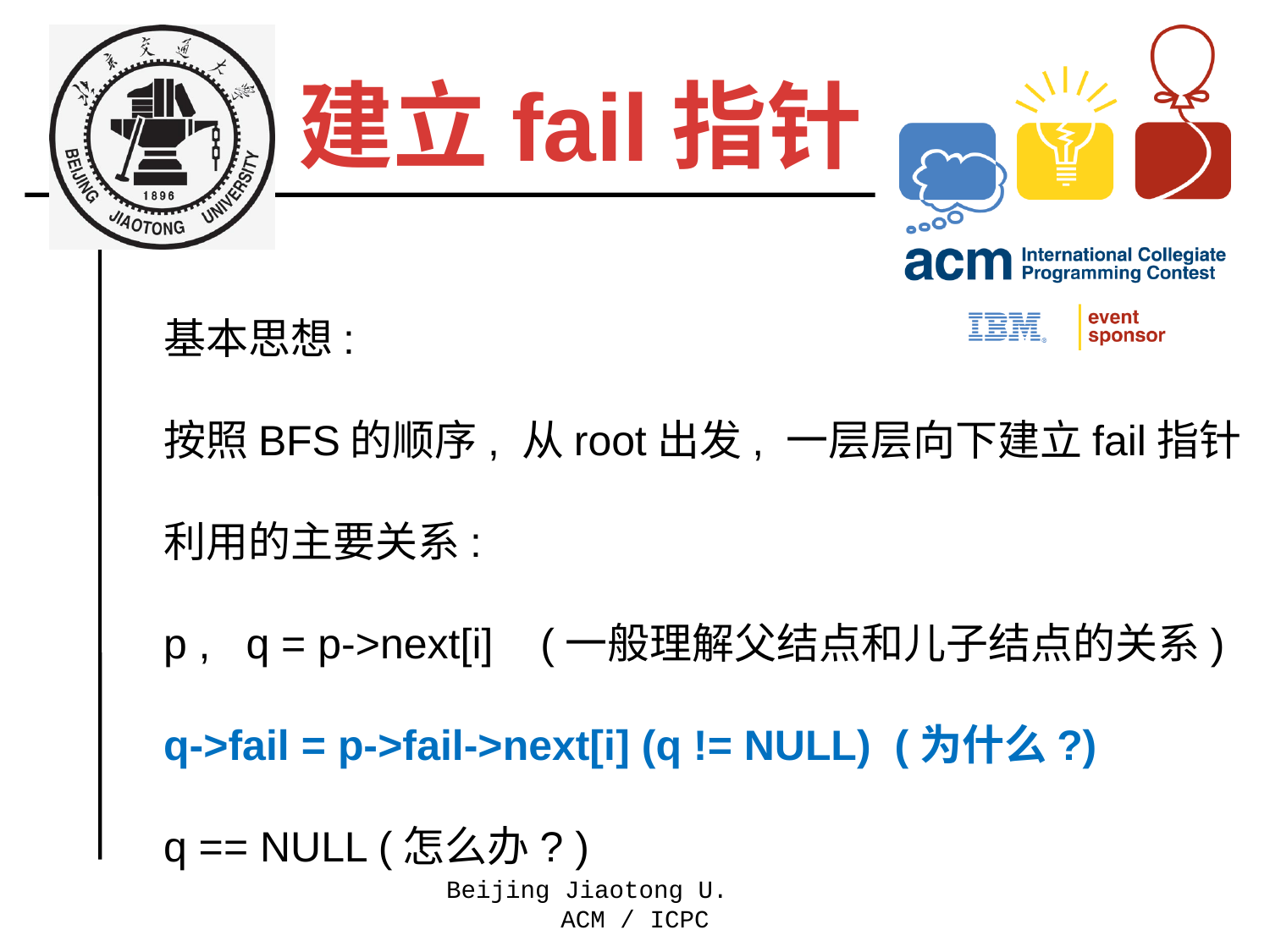

建立fail指针

基本思想:

按照BFS的顺序, 从root出发, 一层层向下建立fail指针

利用的主要关系:

p ,   q = p->next[i]    (一般理解父结点和儿子结点的关系)

q->fail = p->fail->next[i] (q != NULL)  (为什么?)

q == NULL (怎么办? )